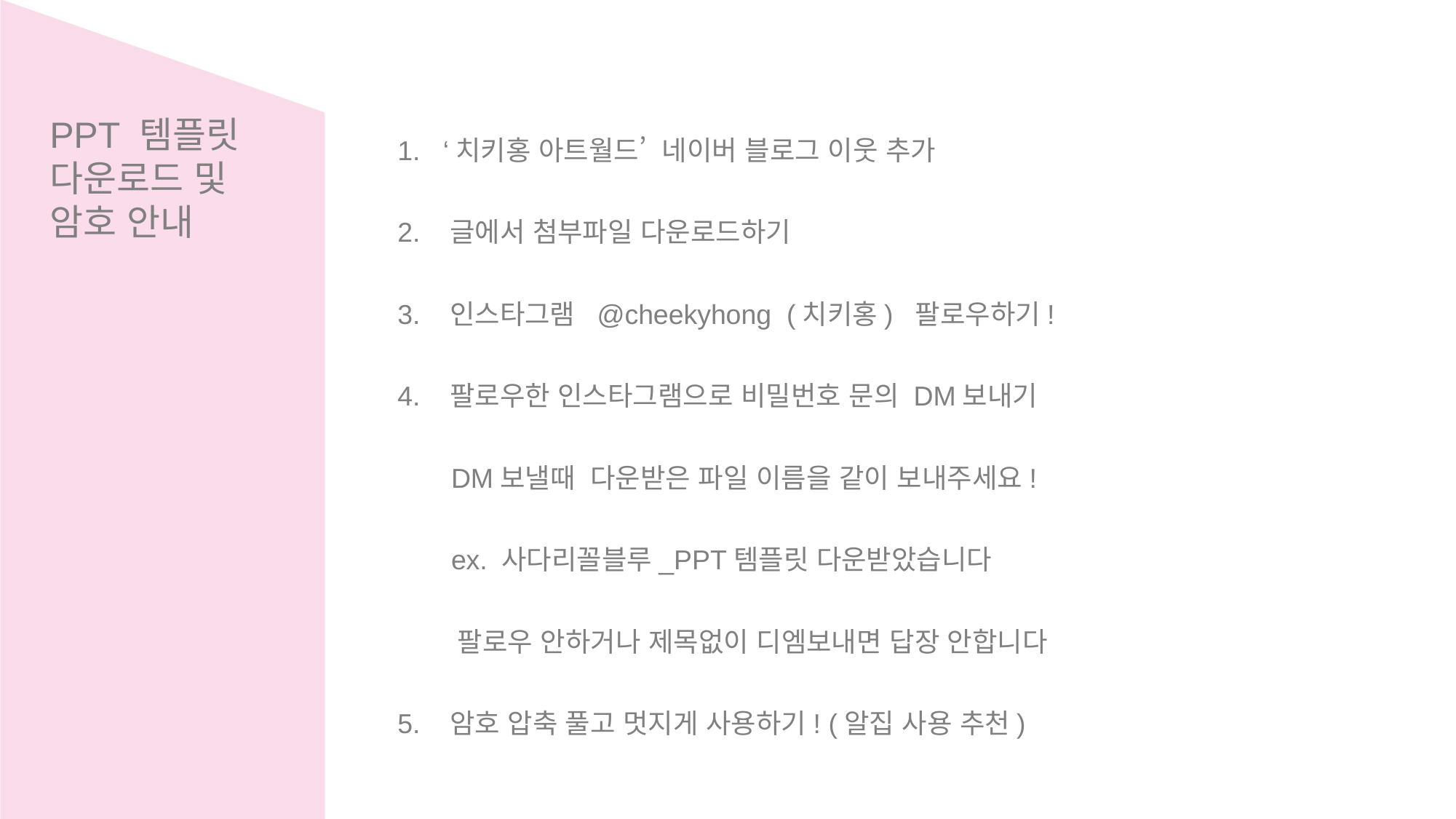

1.   ‘치키홍 아트월드’  네이버 블로그 이웃 추가
2.   글에서 첨부파일 다운로드하기
3.   인스타그램  @cheekyhong  (치키홍)  팔로우하기!
4.   팔로우한 인스타그램으로 비밀번호 문의 DM보내기
       DM보낼때  다운받은 파일 이름을 같이 보내주세요!
       ex. 사다리꼴블루_PPT템플릿 다운받았습니다
       팔로우 안하거나 제목없이 디엠보내면 답장 안합니다
5.   암호 압축 풀고 멋지게 사용하기! (알집 사용 추천)
PPT 템플릿
다운로드 및
암호 안내